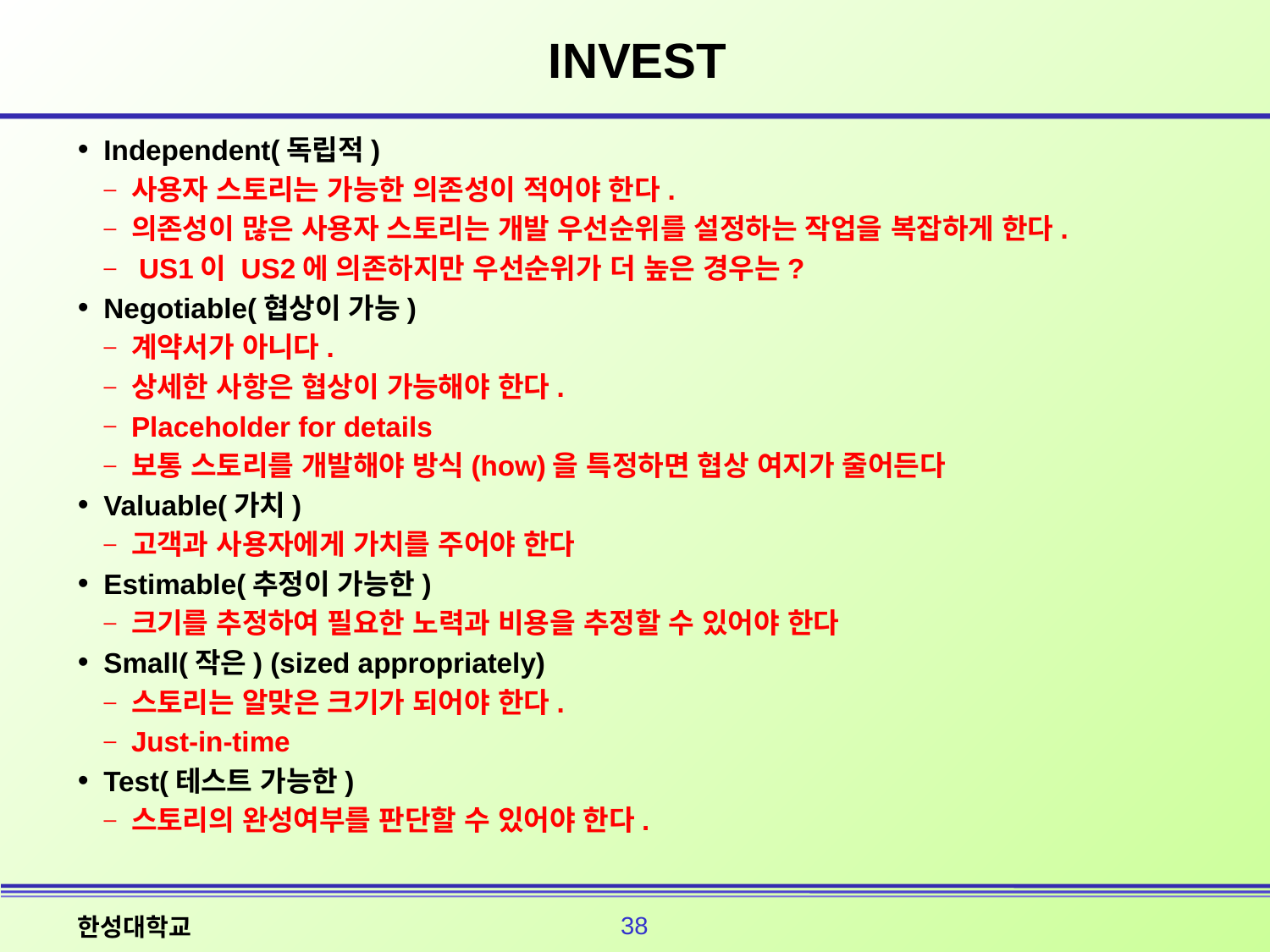

# INVEST
Independent(독립적)
사용자 스토리는 가능한 의존성이 적어야 한다.
의존성이 많은 사용자 스토리는 개발 우선순위를 설정하는 작업을 복잡하게 한다.
 US1이 US2에 의존하지만 우선순위가 더 높은 경우는?
Negotiable(협상이 가능)
계약서가 아니다.
상세한 사항은 협상이 가능해야 한다.
Placeholder for details
보통 스토리를 개발해야 방식(how)을 특정하면 협상 여지가 줄어든다
Valuable(가치)
고객과 사용자에게 가치를 주어야 한다
Estimable(추정이 가능한)
크기를 추정하여 필요한 노력과 비용을 추정할 수 있어야 한다
Small(작은) (sized appropriately)
스토리는 알맞은 크기가 되어야 한다.
Just-in-time
Test(테스트 가능한)
스토리의 완성여부를 판단할 수 있어야 한다.